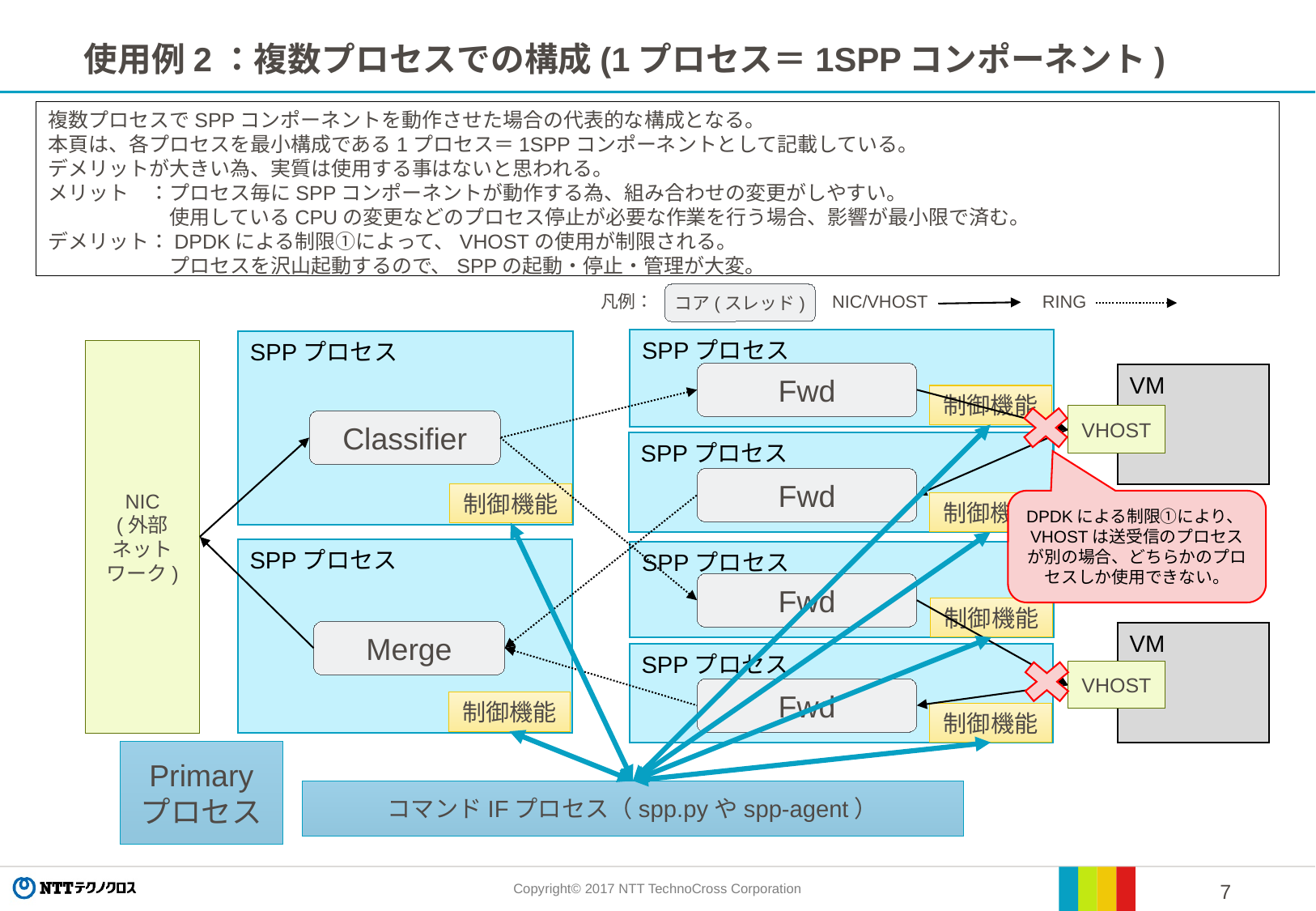

# 使用例2：複数プロセスでの構成(1プロセス＝1SPPコンポーネント)
複数プロセスでSPPコンポーネントを動作させた場合の代表的な構成となる。
本頁は、各プロセスを最小構成である1プロセス＝1SPPコンポーネントとして記載している。
デメリットが大きい為、実質は使用する事はないと思われる。
メリット　：プロセス毎にSPPコンポーネントが動作する為、組み合わせの変更がしやすい。
　　　　　　使用しているCPUの変更などのプロセス停止が必要な作業を行う場合、影響が最小限で済む。
デメリット：DPDKによる制限①によって、VHOSTの使用が制限される。
　　　　　　プロセスを沢山起動するので、SPPの起動・停止・管理が大変。
コア(スレッド)
凡例：
NIC/VHOST
RING
SPPプロセス
SPPプロセス
NIC
(外部ネットワーク)
Fwd
VM
制御機能

VHOST
Classifier
SPPプロセス
Fwd
制御機能
DPDKによる制限①により、VHOSTは送受信のプロセスが別の場合、どちらかのプロセスしか使用できない。
制御機能
SPPプロセス
SPPプロセス
Fwd
制御機能
Merge
VM
SPPプロセス

VHOST
Fwd
制御機能
制御機能
Primary
プロセス
コマンドIFプロセス（spp.pyやspp-agent）